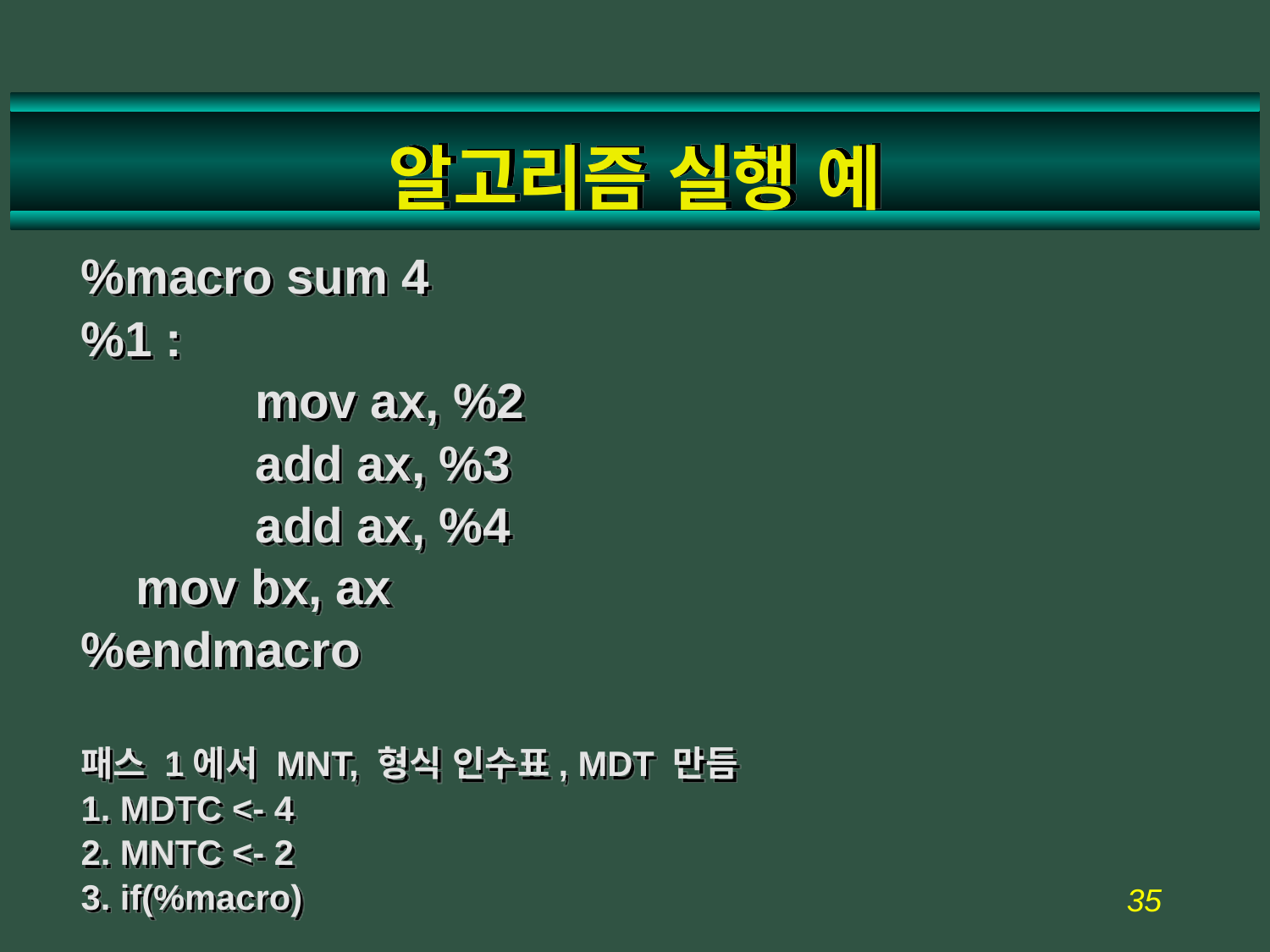

# 알고리즘 실행 예
%macro sum 4
%1 :
		mov ax, %2
 		add ax, %3
		add ax, %4
    mov bx, ax
%endmacro

패스 1에서 MNT, 형식 인수표, MDT 만듬
1. MDTC <- 4
2. MNTC <- 2
3. if(%macro)
35